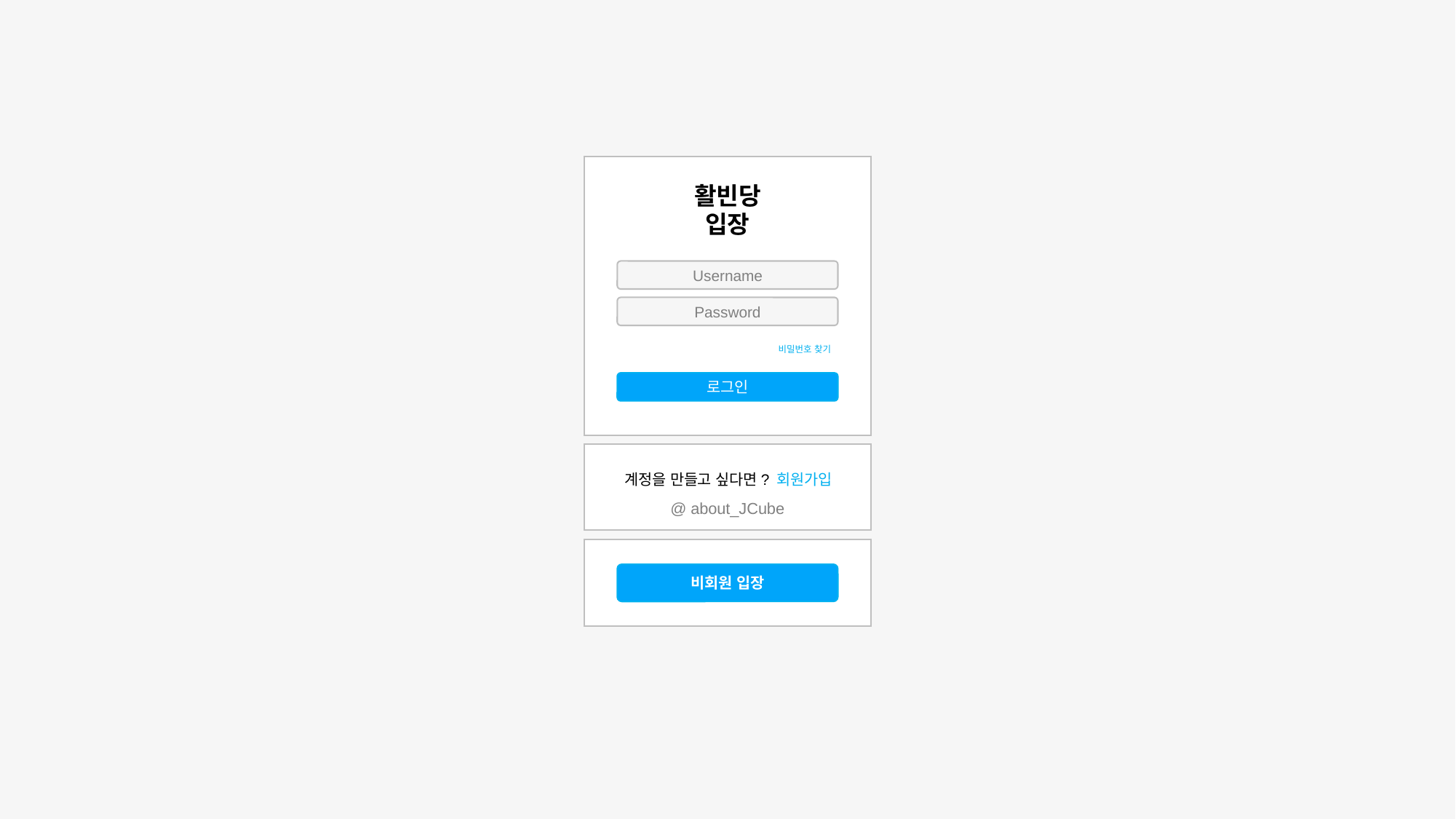

활빈당
입장
Username
Password
비밀번호 찾기
로그인

계정을 만들고 싶다면? 회원가입
@ about_JCube

비회원 입장